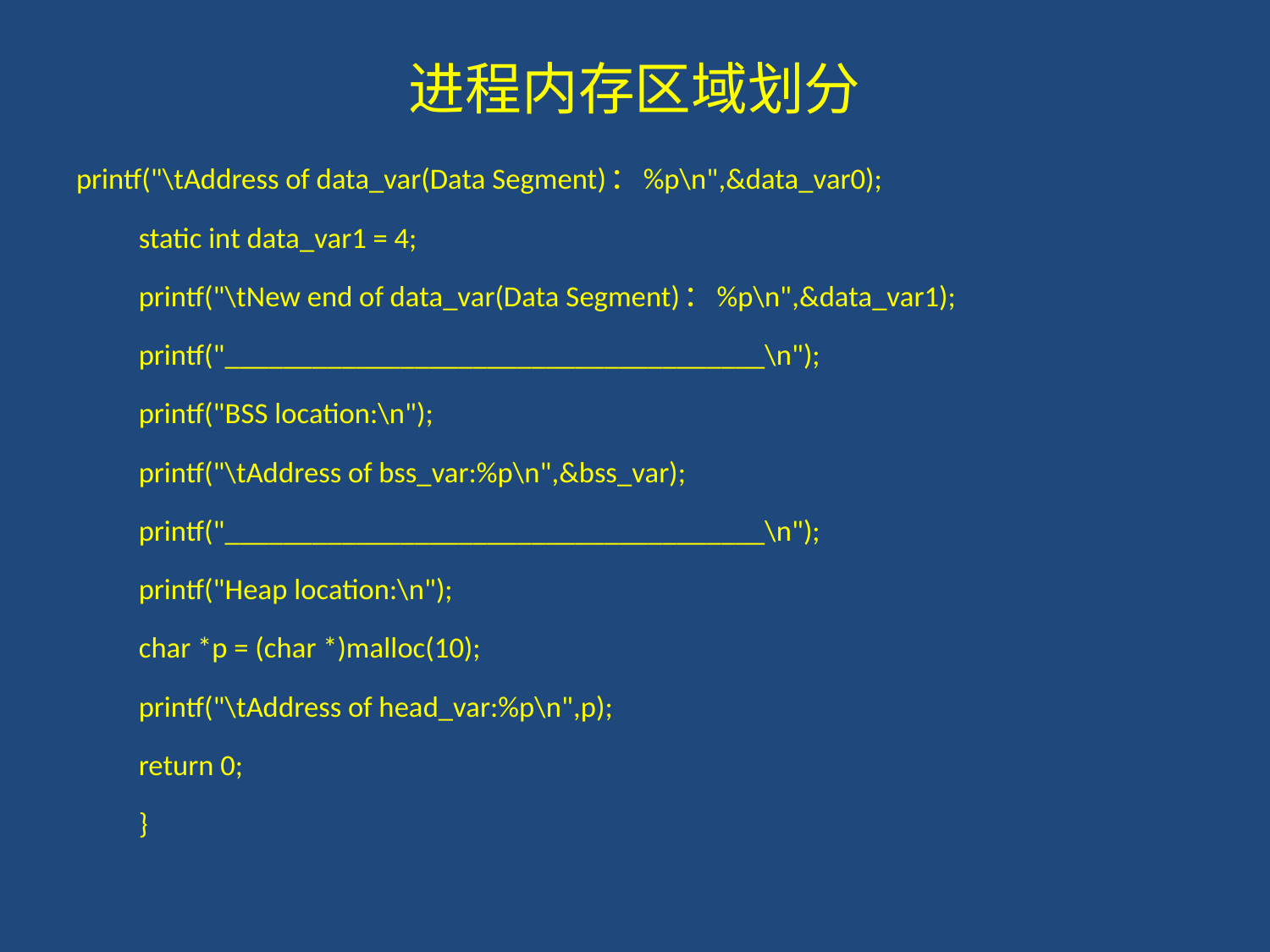

# 进程内存区域划分
printf("\tAddress of data_var(Data Segment)：%p\n",&data_var0);
　　static int data_var1 = 4;
　　printf("\tNew end of data_var(Data Segment)：%p\n",&data_var1);
　　printf("_____________________________________\n");
　　printf("BSS location:\n");
　　printf("\tAddress of bss_var:%p\n",&bss_var);
　　printf("_____________________________________\n");
　　printf("Heap location:\n");
　　char *p = (char *)malloc(10);
　　printf("\tAddress of head_var:%p\n",p);
　　return 0;
　　}